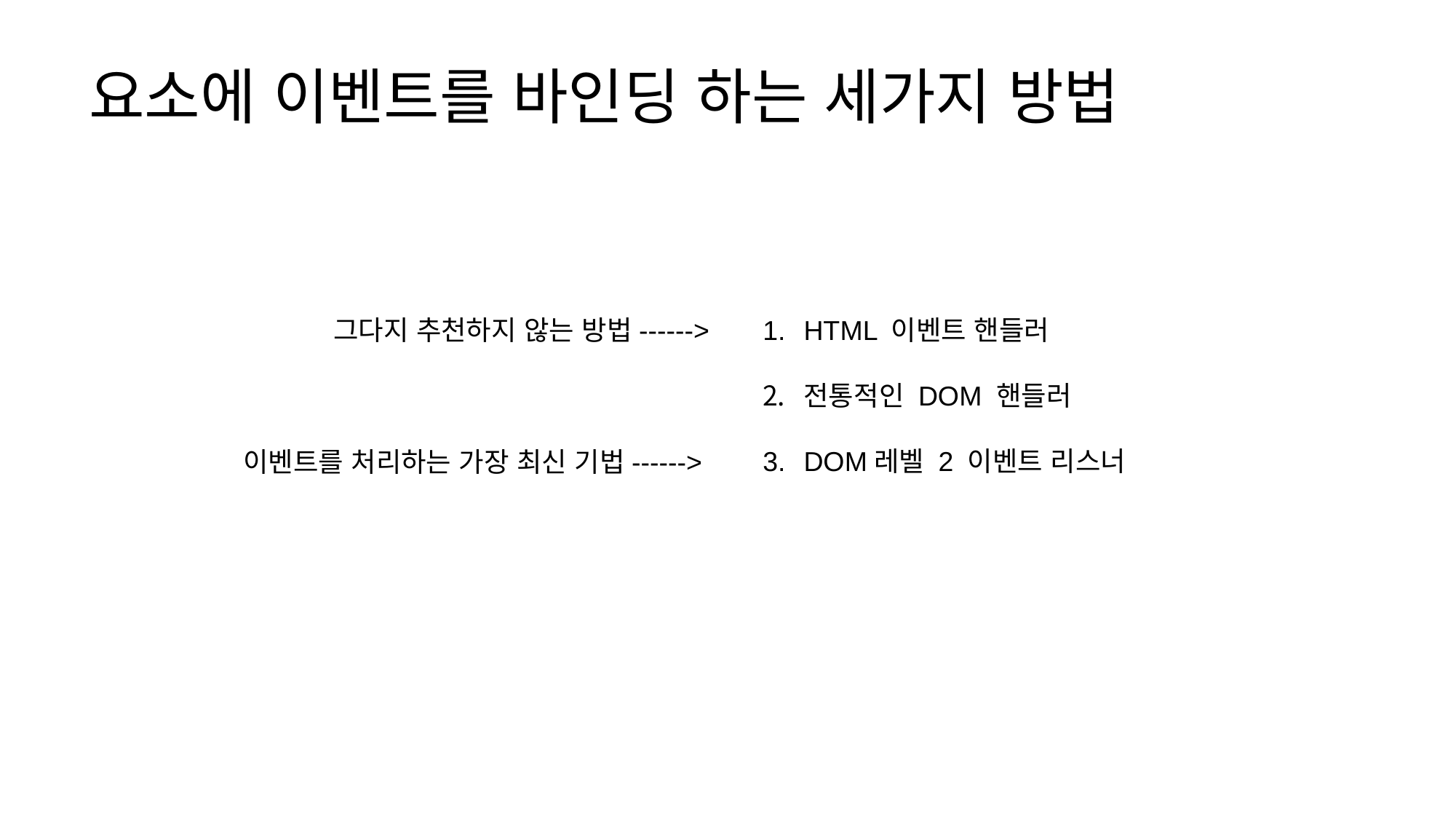

요소에 이벤트를 바인딩 하는 세가지 방법
그다지 추천하지 않는 방법------>
HTML 이벤트 핸들러

전통적인 DOM 핸들러

DOM레벨 2 이벤트 리스너
이벤트를 처리하는 가장 최신 기법------>